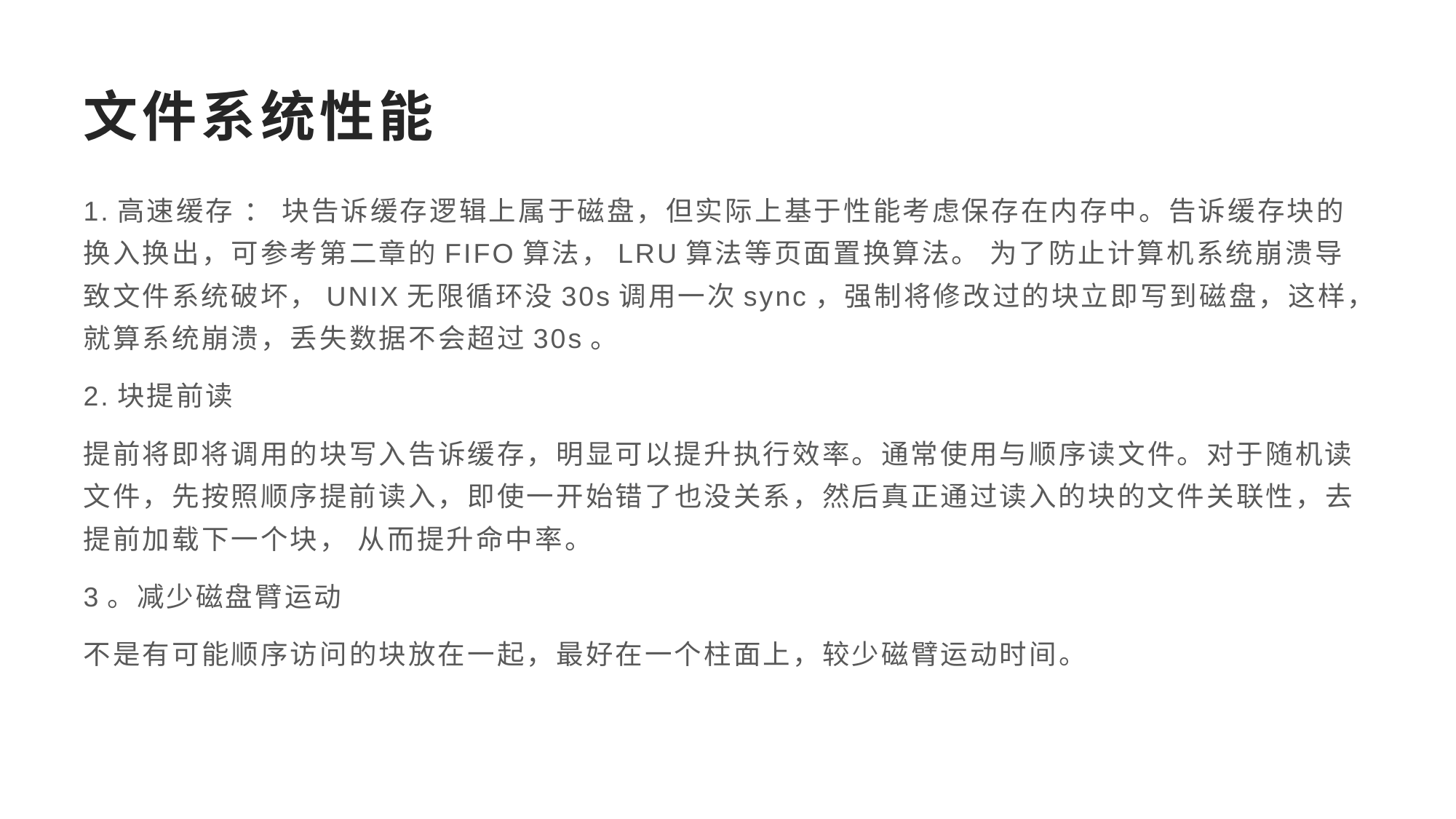

# 文件系统性能
1.高速缓存 ： 块告诉缓存逻辑上属于磁盘，但实际上基于性能考虑保存在内存中。告诉缓存块的换入换出，可参考第二章的FIFO算法，LRU算法等页面置换算法。 为了防止计算机系统崩溃导致文件系统破坏，UNIX无限循环没30s调用一次sync，强制将修改过的块立即写到磁盘，这样，就算系统崩溃，丢失数据不会超过30s。
2.块提前读
提前将即将调用的块写入告诉缓存，明显可以提升执行效率。通常使用与顺序读文件。对于随机读文件，先按照顺序提前读入，即使一开始错了也没关系，然后真正通过读入的块的文件关联性，去提前加载下一个块， 从而提升命中率。
3。减少磁盘臂运动
不是有可能顺序访问的块放在一起，最好在一个柱面上，较少磁臂运动时间。